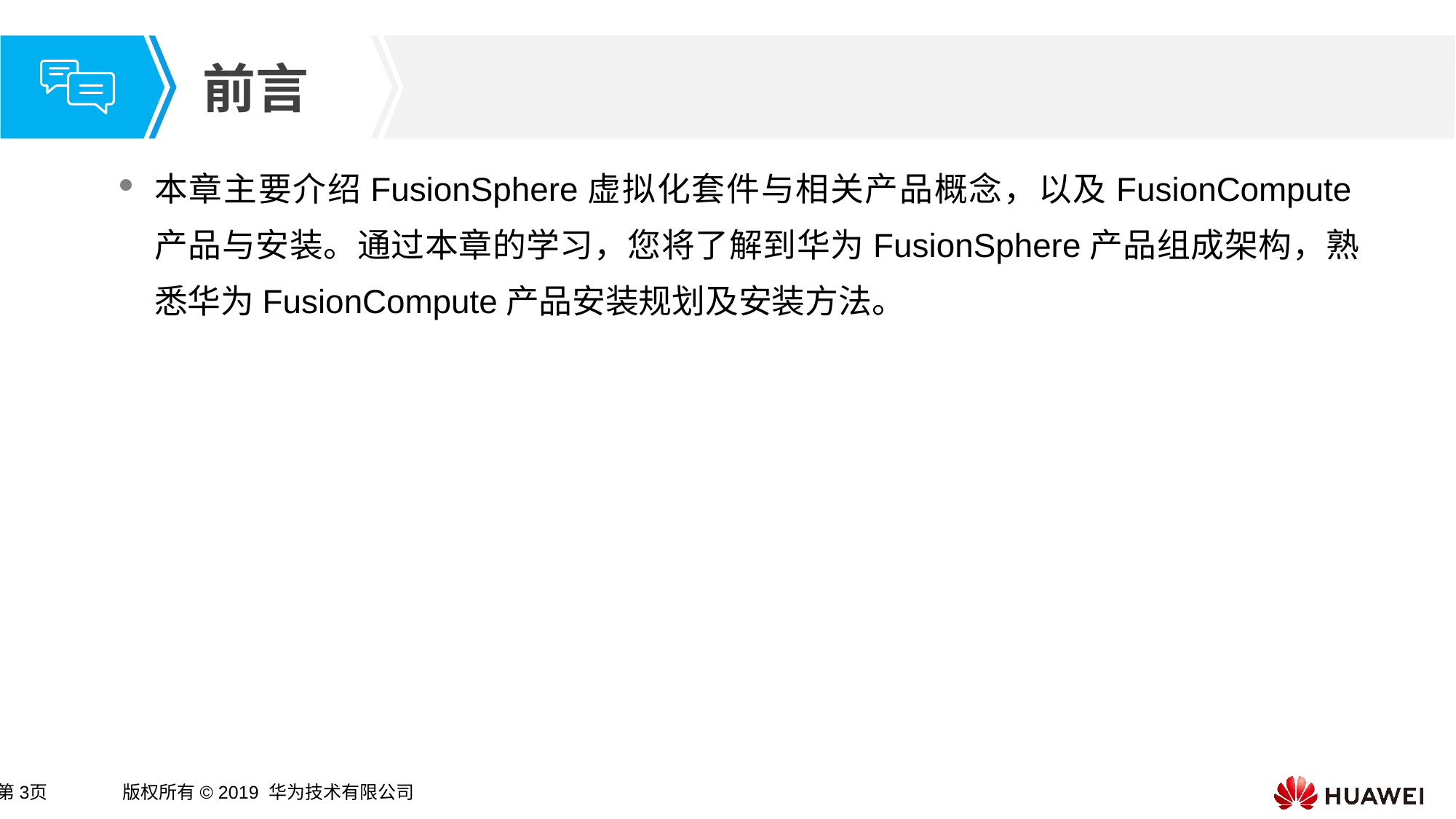

本章主要介绍FusionSphere虚拟化套件与相关产品概念，以及FusionCompute产品与安装。通过本章的学习，您将了解到华为FusionSphere产品组成架构，熟悉华为FusionCompute产品安装规划及安装方法。